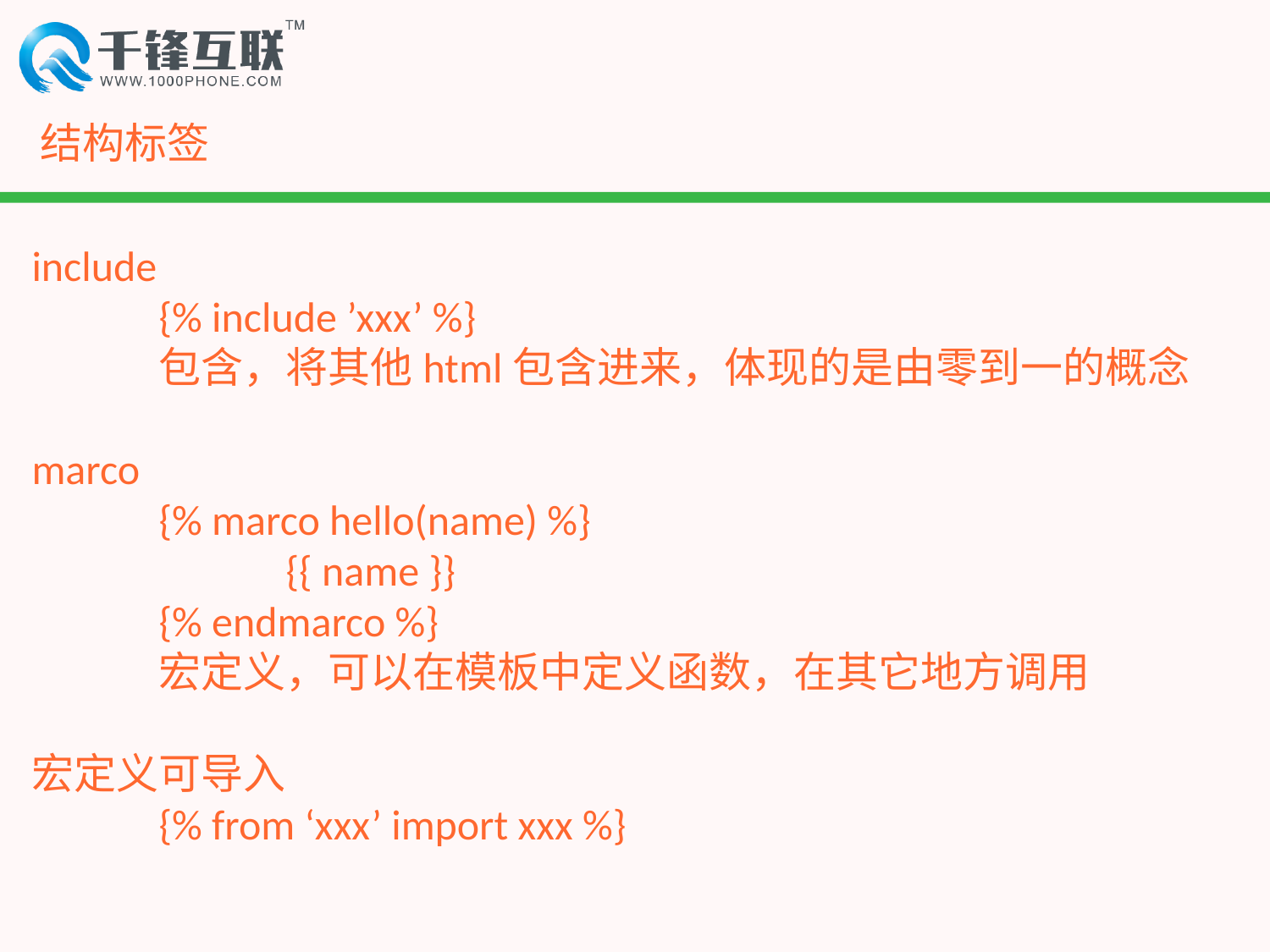

# 结构标签
include
	{% include ’xxx’ %}
	包含，将其他html包含进来，体现的是由零到一的概念

marco
	{% marco hello(name) %}
		{{ name }}
	{% endmarco %}
	宏定义，可以在模板中定义函数，在其它地方调用

宏定义可导入
	{% from ‘xxx’ import xxx %}